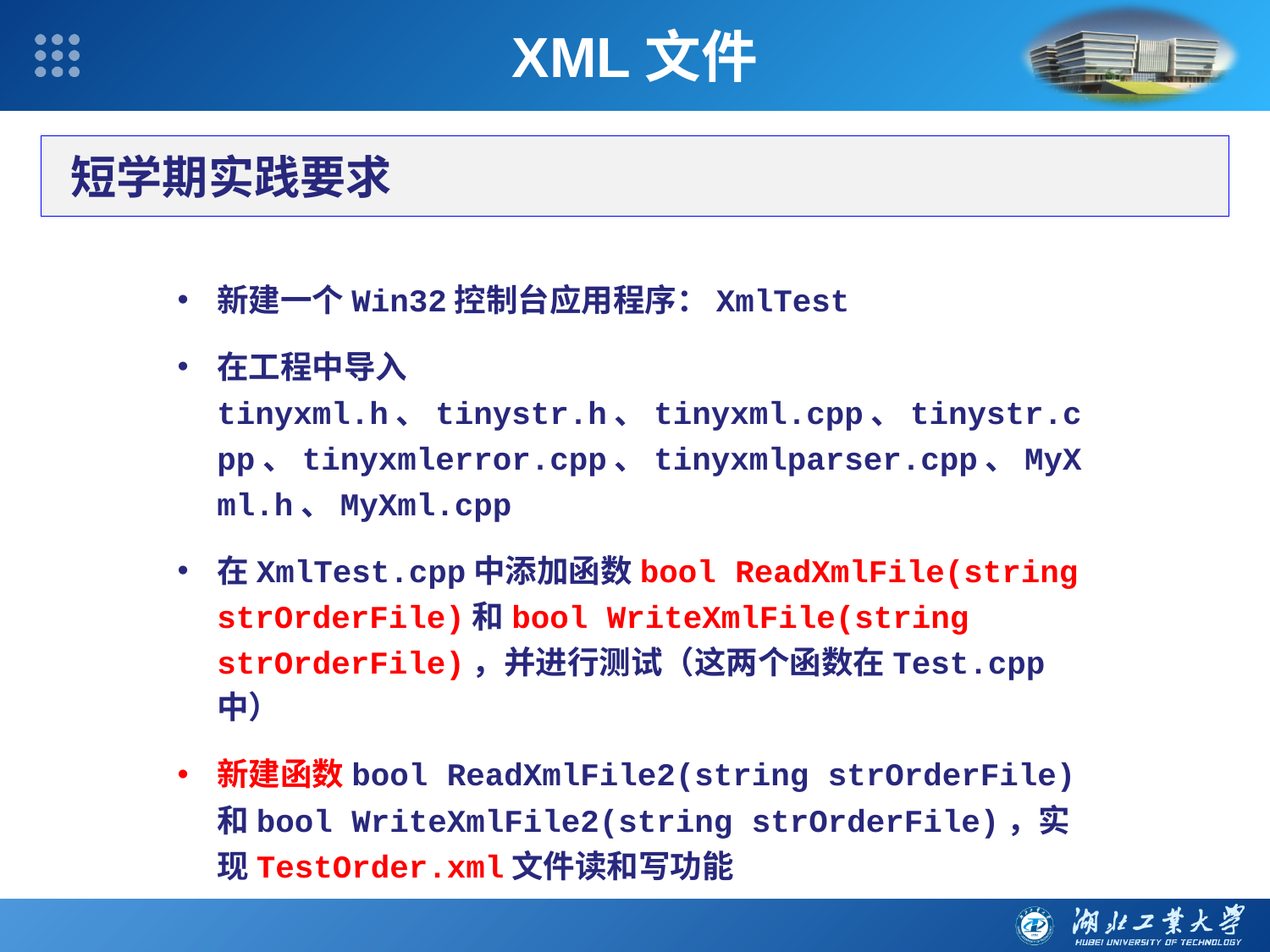

XML文件
短学期实践要求
新建一个Win32控制台应用程序：XmlTest
在工程中导入tinyxml.h、tinystr.h、tinyxml.cpp、tinystr.cpp、tinyxmlerror.cpp、tinyxmlparser.cpp、MyXml.h、MyXml.cpp
在XmlTest.cpp中添加函数bool ReadXmlFile(string strOrderFile)和bool WriteXmlFile(string strOrderFile)，并进行测试（这两个函数在Test.cpp中）
新建函数bool ReadXmlFile2(string strOrderFile)和bool WriteXmlFile2(string strOrderFile)，实现TestOrder.xml文件读和写功能